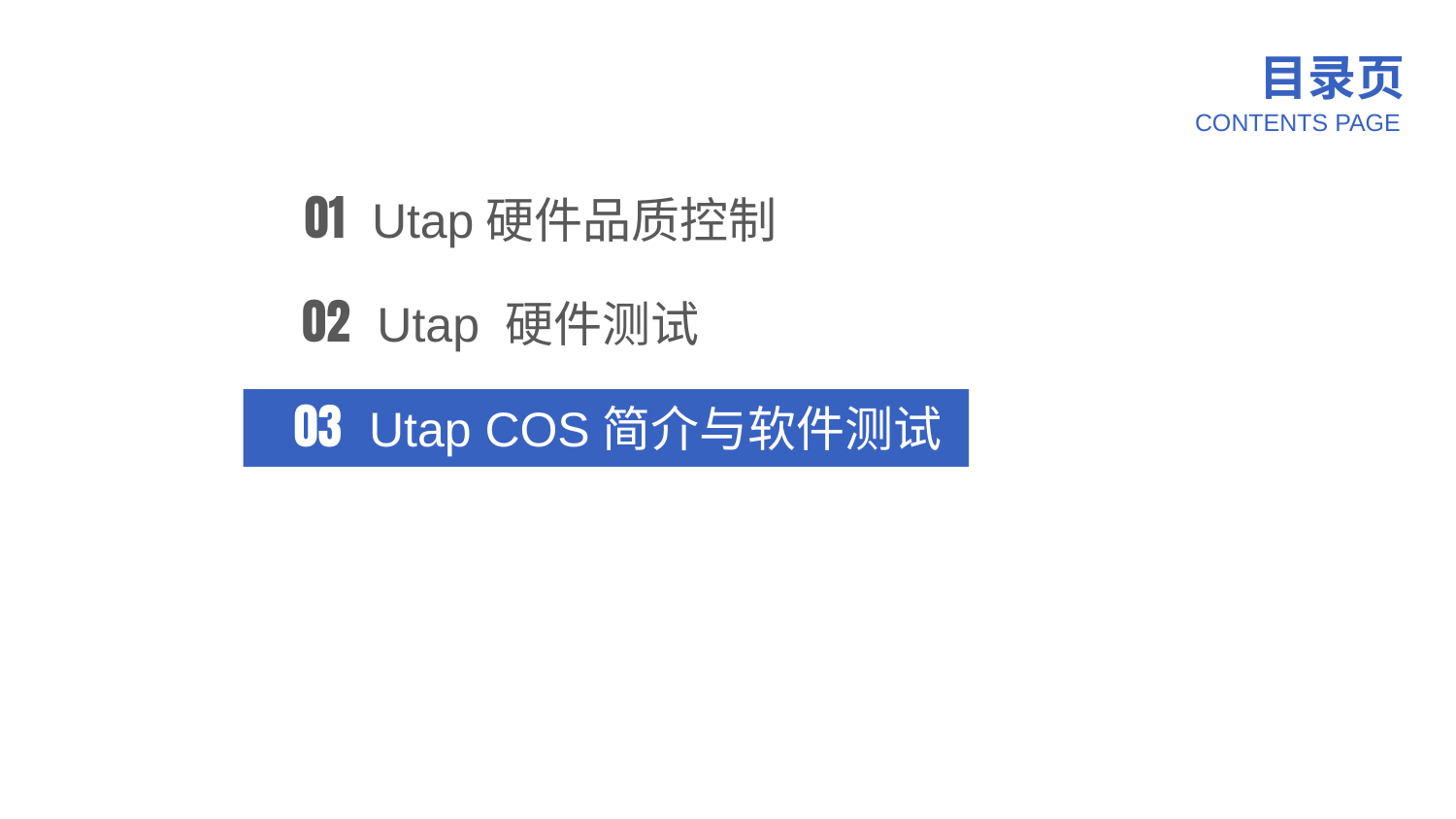

01  Utap硬件品质控制
02  Utap 硬件测试

03  Utap COS简介与软件测试